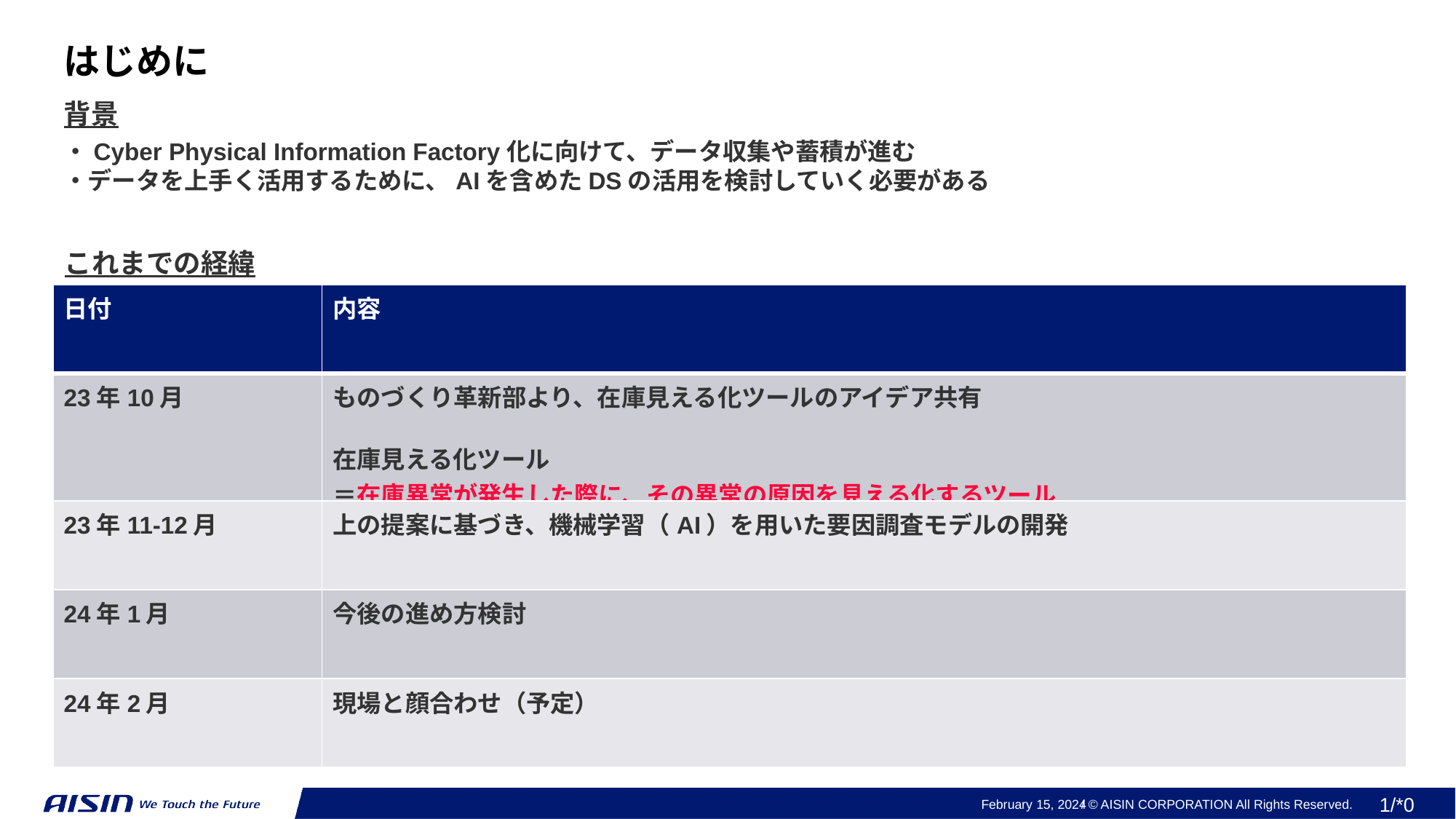

はじめに
背景

・Cyber Physical Information Factory化に向けて、データ収集や蓄積が進む
・データを上手く活用するために、AIを含めたDSの活用を検討していく必要がある
これまでの経緯
| 日付 | 内容 |
| --- | --- |
| 23年10月 | ものづくり革新部より、在庫見える化ツールのアイデア共有 在庫見える化ツール ＝在庫異常が発生した際に、その異常の原因を見える化するツール |
| 23年11-12月 | 上の提案に基づき、機械学習（AI）を用いた要因調査モデルの開発 |
| 24年1月 | 今後の進め方検討 |
| 24年2月 | 現場と顔合わせ（予定） |
February 15, 2024